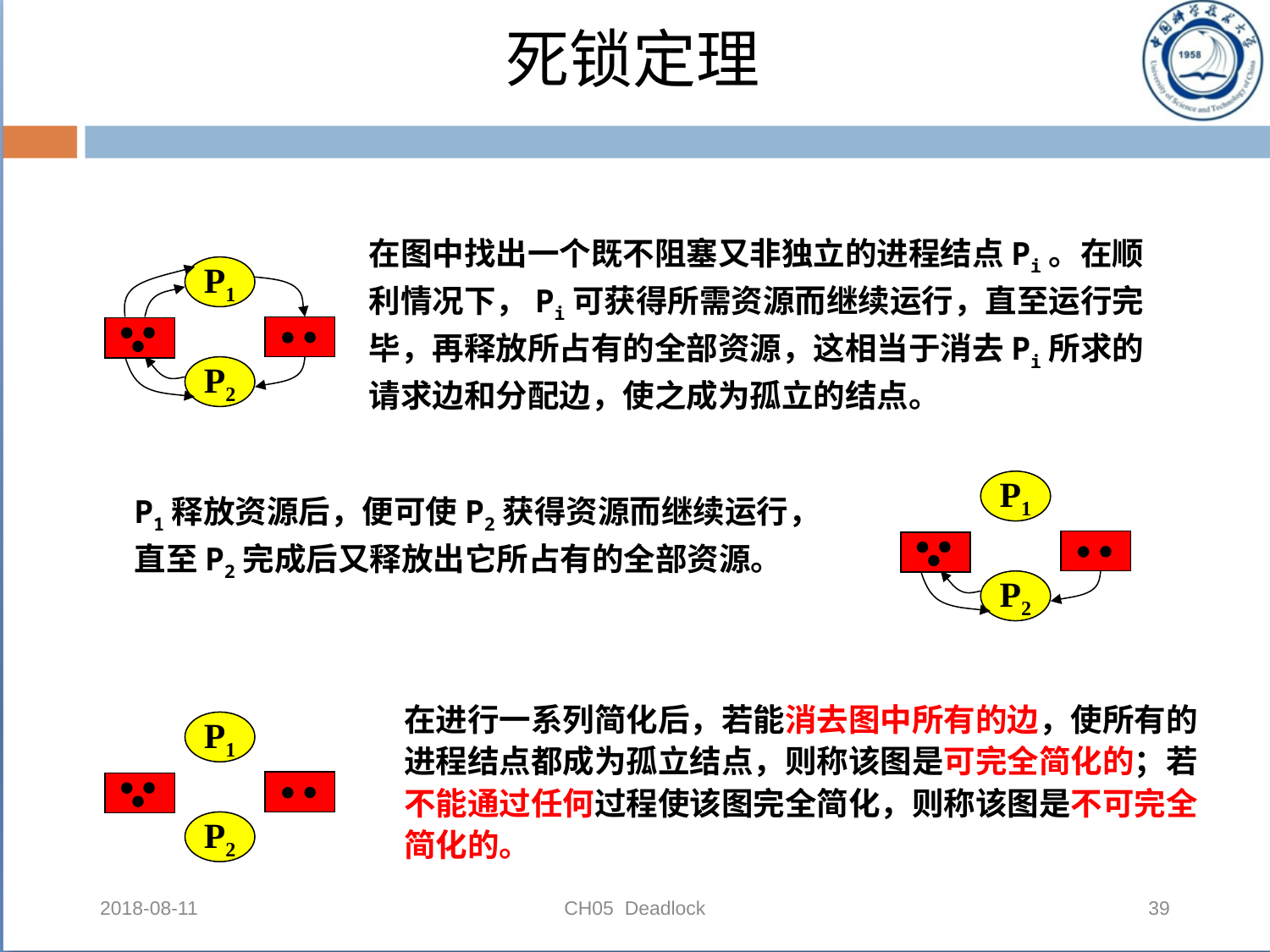

# 死锁定理
在图中找出一个既不阻塞又非独立的进程结点Pi。在顺利情况下，Pi可获得所需资源而继续运行，直至运行完毕，再释放所占有的全部资源，这相当于消去Pi所求的请求边和分配边，使之成为孤立的结点。
P1

P2

P1

P2

P1释放资源后，便可使P2获得资源而继续运行，直至P2完成后又释放出它所占有的全部资源。
在进行一系列简化后，若能消去图中所有的边，使所有的进程结点都成为孤立结点，则称该图是可完全简化的；若不能通过任何过程使该图完全简化，则称该图是不可完全简化的。
P1

P2
2018-08-11
CH05  Deadlock
39